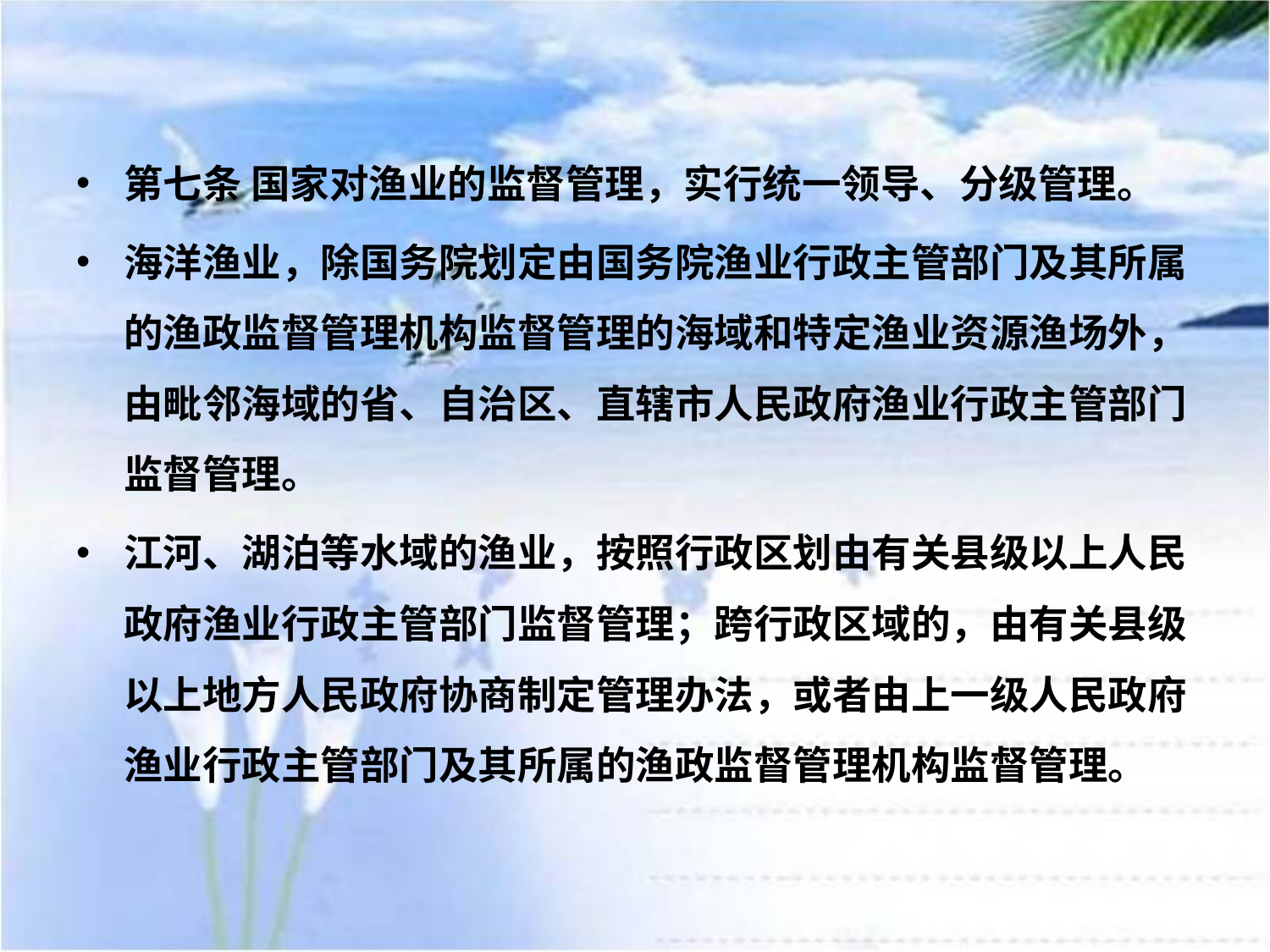

#
第七条 国家对渔业的监督管理，实行统一领导、分级管理。
海洋渔业，除国务院划定由国务院渔业行政主管部门及其所属的渔政监督管理机构监督管理的海域和特定渔业资源渔场外，由毗邻海域的省、自治区、直辖市人民政府渔业行政主管部门监督管理。
江河、湖泊等水域的渔业，按照行政区划由有关县级以上人民政府渔业行政主管部门监督管理；跨行政区域的，由有关县级以上地方人民政府协商制定管理办法，或者由上一级人民政府渔业行政主管部门及其所属的渔政监督管理机构监督管理。